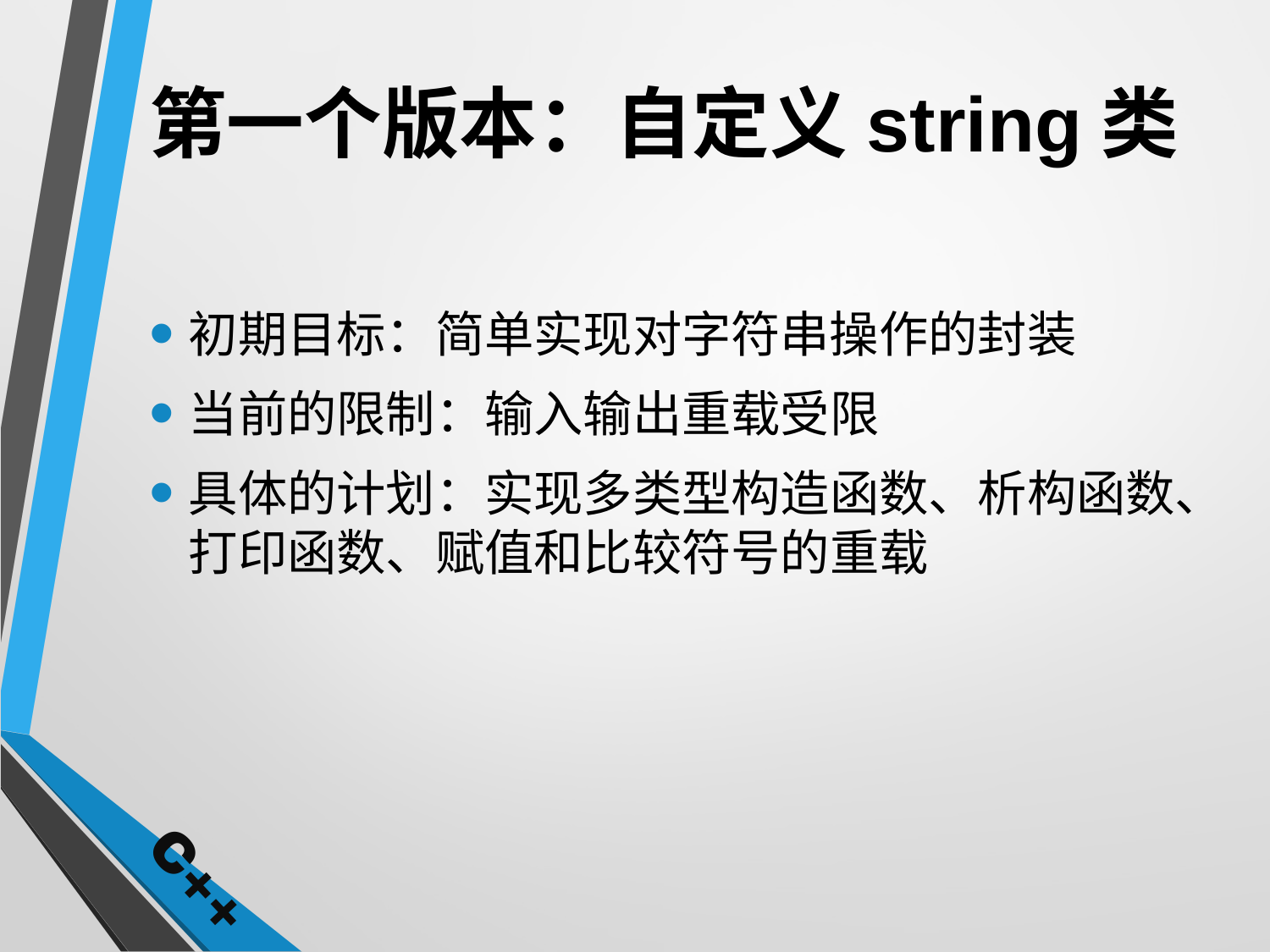

# 第一个版本：自定义string类
初期目标：简单实现对字符串操作的封装
当前的限制：输入输出重载受限
具体的计划：实现多类型构造函数、析构函数、打印函数、赋值和比较符号的重载